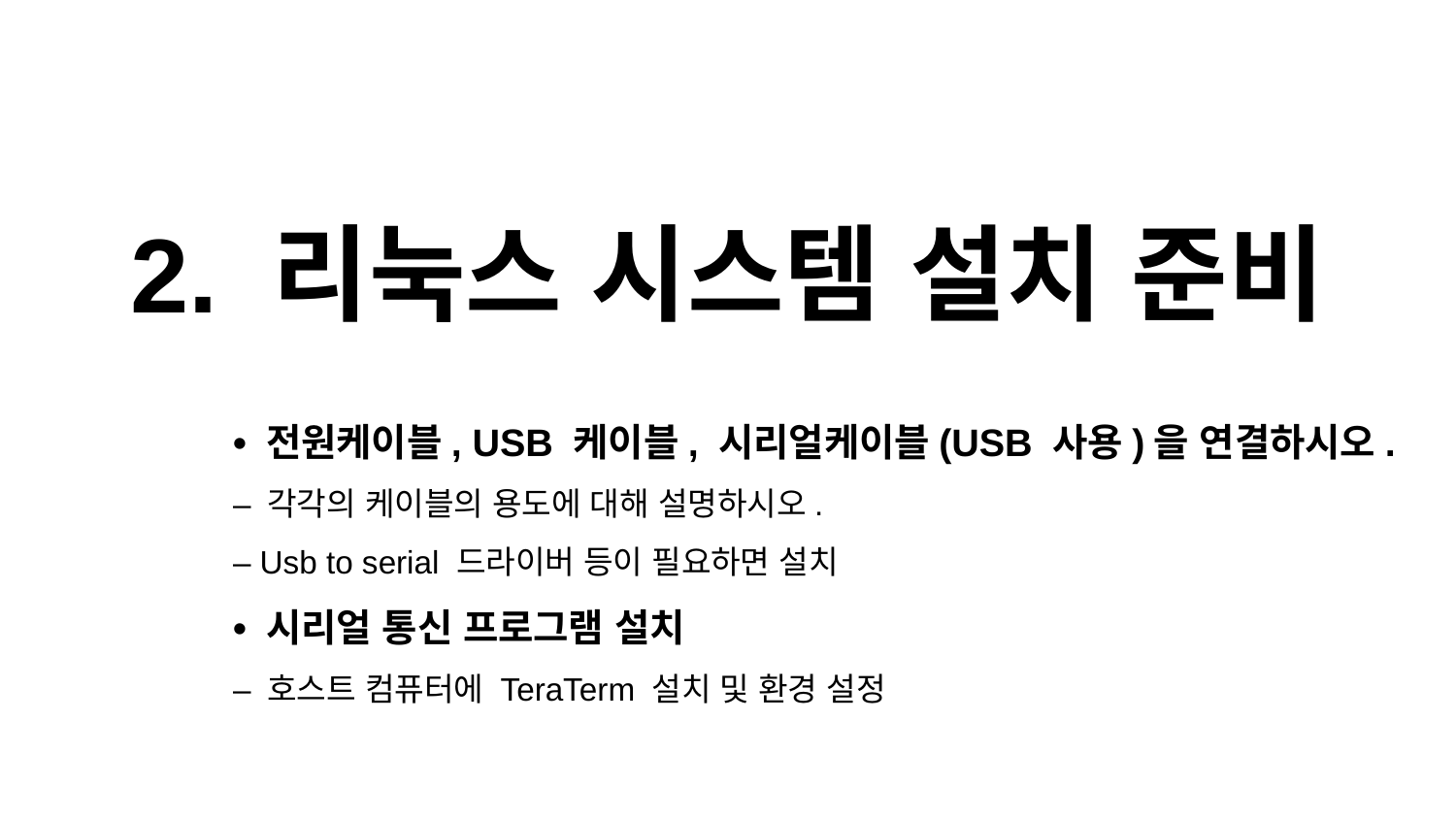

2. 리눅스 시스템 설치 준비
• 전원케이블, USB 케이블, 시리얼케이블(USB 사용)을 연결하시오.
– 각각의 케이블의 용도에 대해 설명하시오.
– Usb to serial 드라이버 등이 필요하면 설치
• 시리얼 통신 프로그램 설치
– 호스트 컴퓨터에 TeraTerm 설치 및 환경 설정